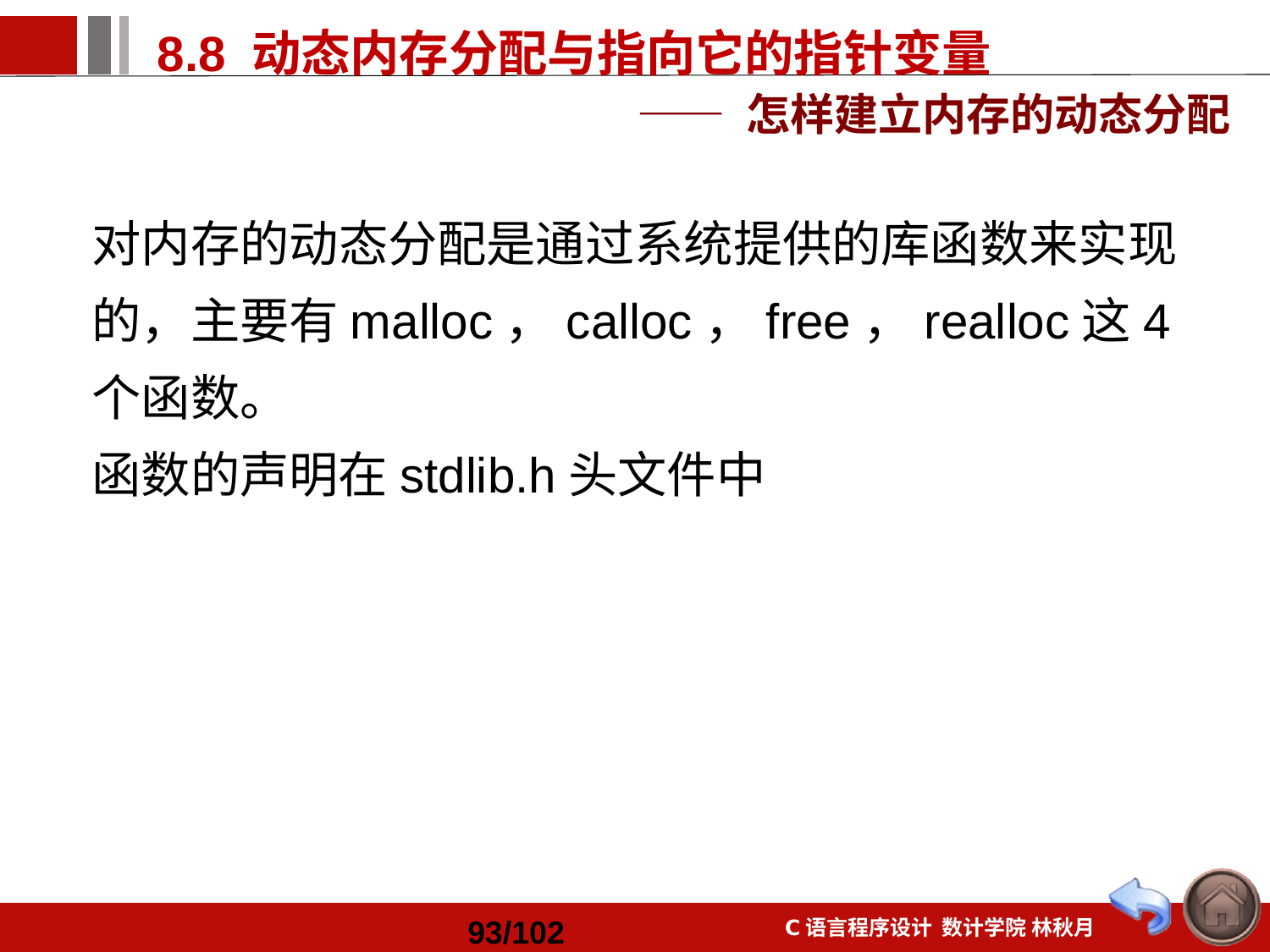

—— 怎样建立内存的动态分配
对内存的动态分配是通过系统提供的库函数来实现的，主要有malloc，calloc，free，realloc这4个函数。
函数的声明在stdlib.h头文件中